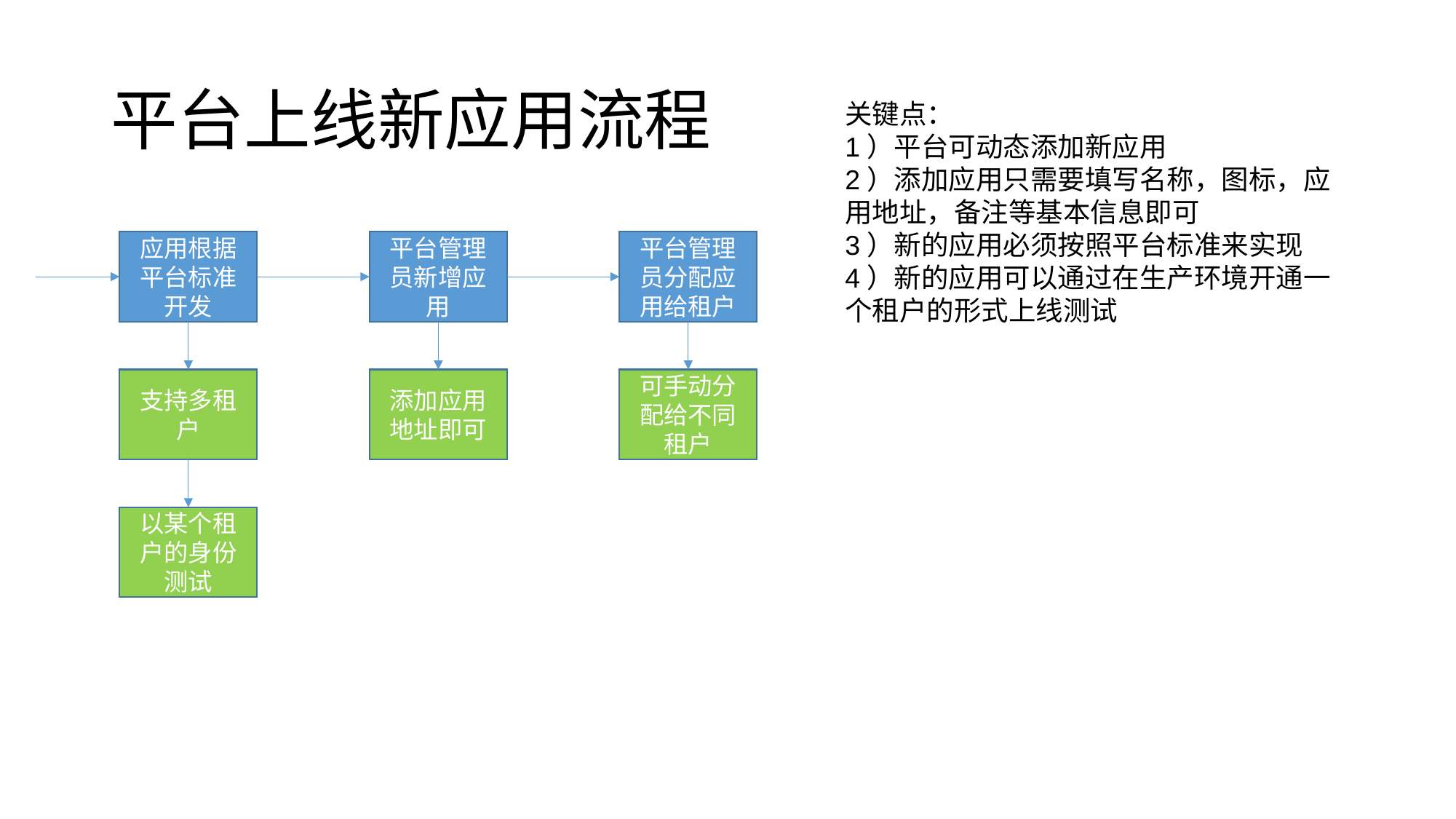

# 平台上线新应用流程
关键点：
1）平台可动态添加新应用
2）添加应用只需要填写名称，图标，应用地址，备注等基本信息即可
3）新的应用必须按照平台标准来实现
4）新的应用可以通过在生产环境开通一个租户的形式上线测试
平台管理员分配应用给租户
应用根据平台标准开发
平台管理员新增应用
支持多租户
添加应用地址即可
可手动分配给不同租户
以某个租户的身份测试